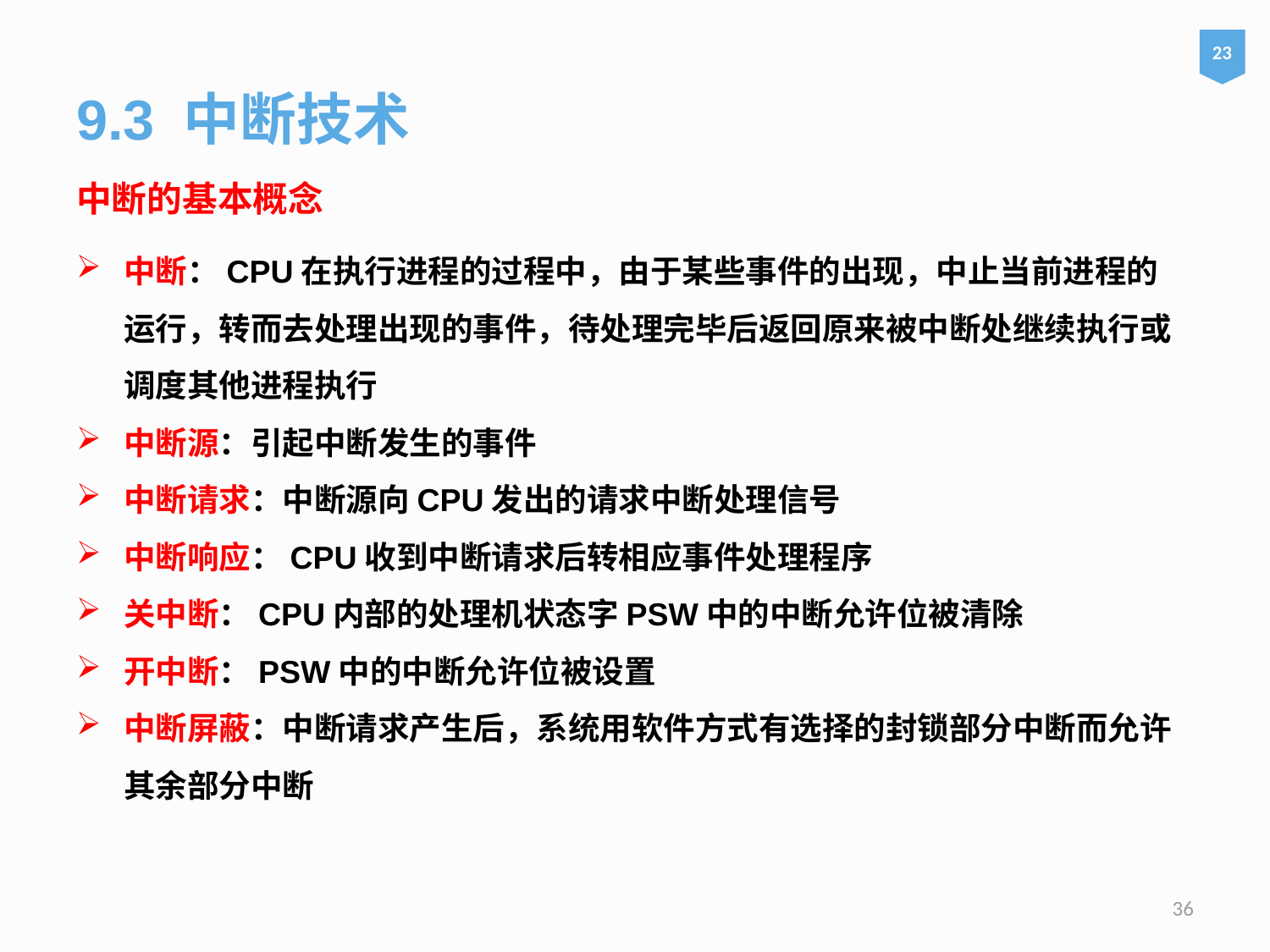

23
9.3 中断技术
中断的基本概念
中断：CPU在执行进程的过程中，由于某些事件的出现，中止当前进程的运行，转而去处理出现的事件，待处理完毕后返回原来被中断处继续执行或调度其他进程执行
中断源：引起中断发生的事件
中断请求：中断源向CPU发出的请求中断处理信号
中断响应：CPU收到中断请求后转相应事件处理程序
关中断：CPU内部的处理机状态字PSW中的中断允许位被清除
开中断：PSW中的中断允许位被设置
中断屏蔽：中断请求产生后，系统用软件方式有选择的封锁部分中断而允许其余部分中断
36